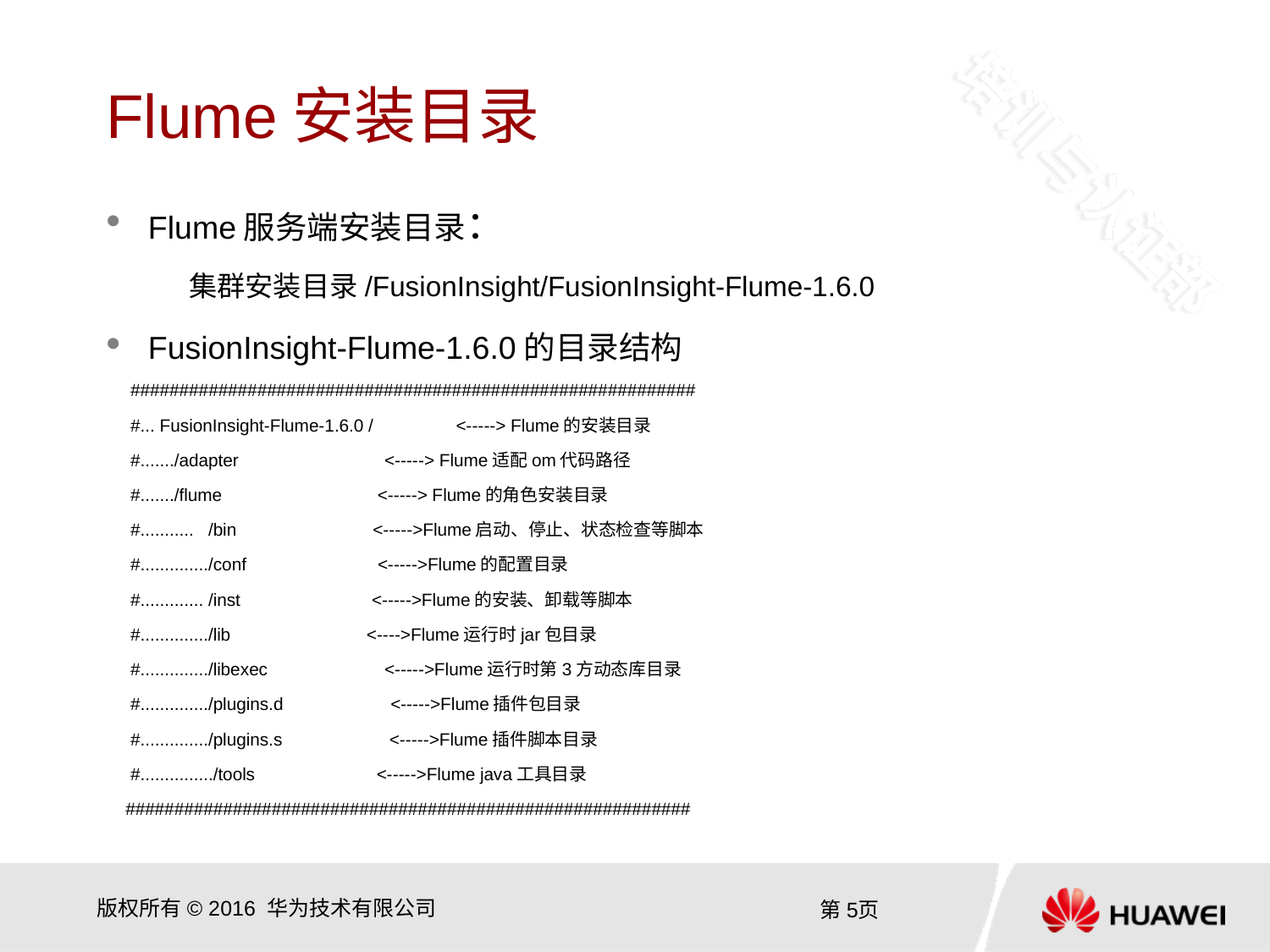

# Flume安装目录
Flume服务端安装目录：
            集群安装目录/FusionInsight/FusionInsight-Flume-1.6.0
FusionInsight-Flume-1.6.0的目录结构
     ##########################################################
     #... FusionInsight-Flume-1.6.0 /                 <-----> Flume的安装目录
     #......./adapter                              <-----> Flume适配om代码路径
     #......./flume                                <-----> Flume的角色安装目录
     #...........   /bin                            <----->Flume启动、停止、状态检查等脚本
     #............../conf                           <----->Flume的配置目录
     #............. /inst                           <----->Flume的安装、卸载等脚本
     #............../lib                            <---->Flume运行时jar包目录
     #............../libexec                        <----->Flume运行时第3方动态库目录
     #............../plugins.d                      <----->Flume插件包目录
     #............../plugins.s                      <----->Flume插件脚本目录
     #.............../tools                         <----->Flume java工具目录
    ##########################################################